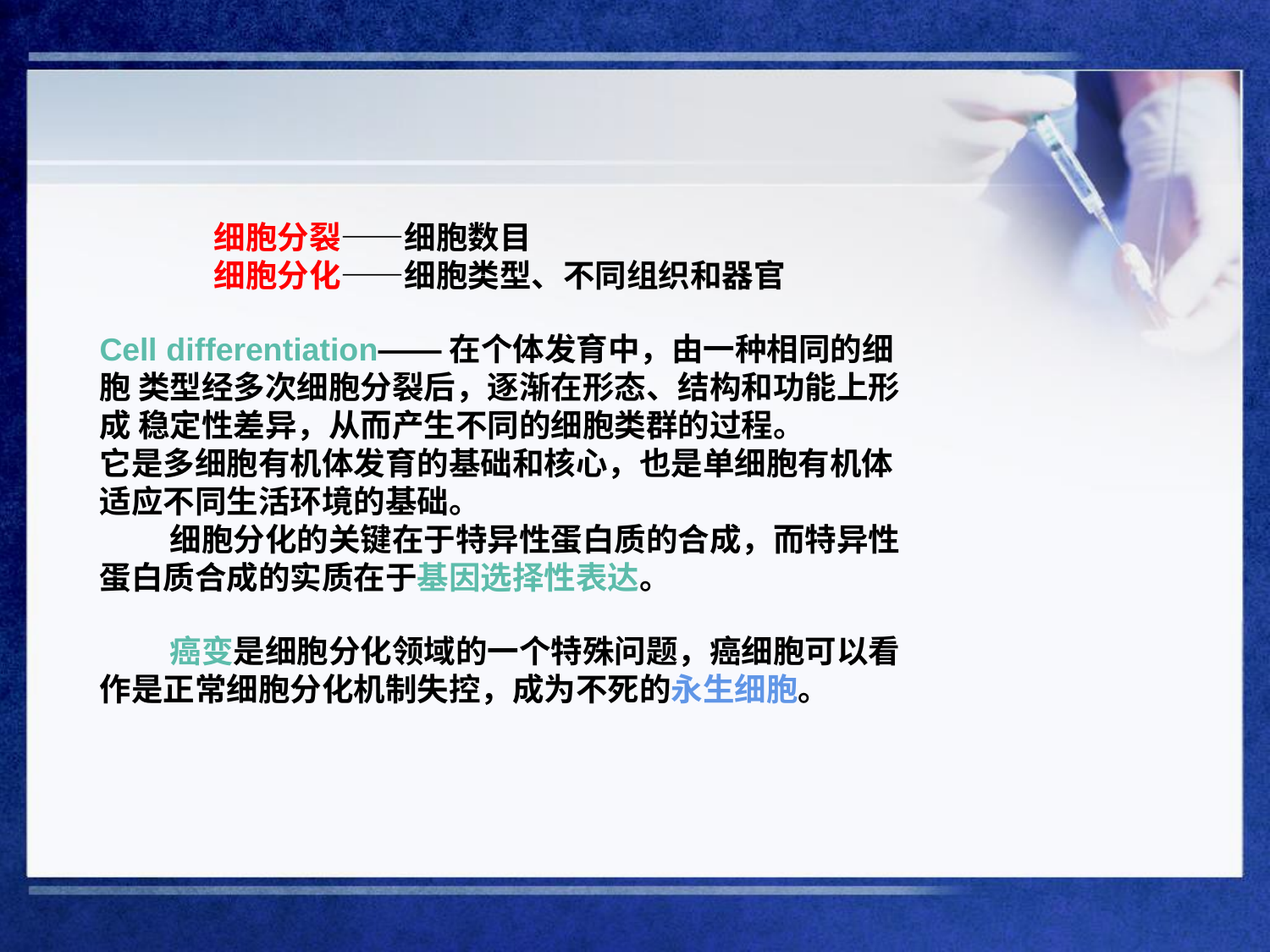

细胞分裂——细胞数目
细胞分化——细胞类型、不同组织和器官

Cell differentiation——在个体发育中，由一种相同的细胞 类型经多次细胞分裂后，逐渐在形态、结构和功能上形成 稳定性差异，从而产生不同的细胞类群的过程。
它是多细胞有机体发育的基础和核心，也是单细胞有机体
适应不同生活环境的基础。
细胞分化的关键在于特异性蛋白质的合成，而特异性 蛋白质合成的实质在于基因选择性表达。

癌变是细胞分化领域的一个特殊问题，癌细胞可以看 作是正常细胞分化机制失控，成为不死的永生细胞。